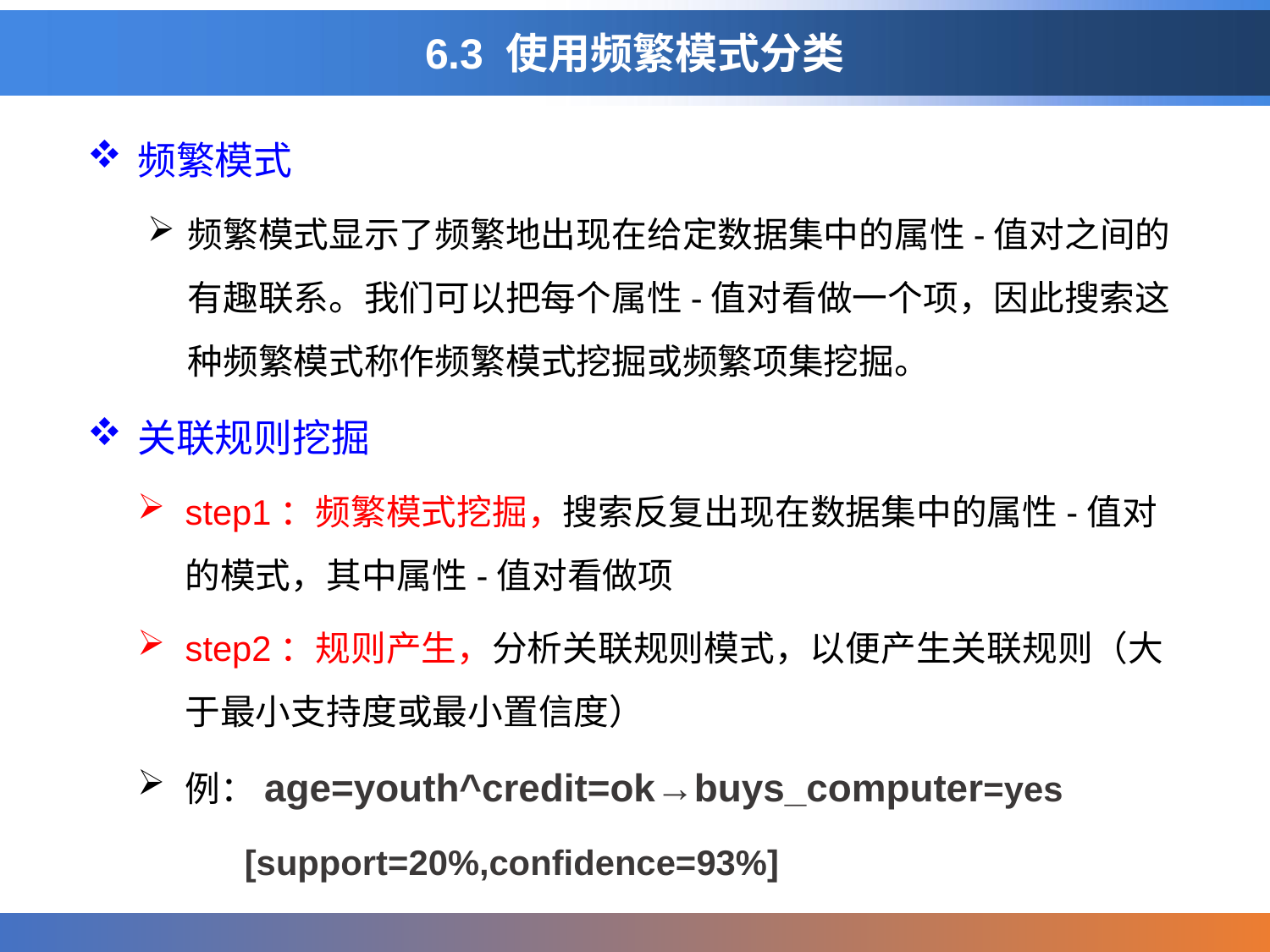

# 6.3 使用频繁模式分类
频繁模式
频繁模式显示了频繁地出现在给定数据集中的属性-值对之间的有趣联系。我们可以把每个属性-值对看做一个项，因此搜索这种频繁模式称作频繁模式挖掘或频繁项集挖掘。
关联规则挖掘
step1：频繁模式挖掘，搜索反复出现在数据集中的属性-值对的模式，其中属性-值对看做项
step2：规则产生，分析关联规则模式，以便产生关联规则（大于最小支持度或最小置信度）
例：age=youth^credit=ok→buys_computer=yes
           [support=20%,confidence=93%]